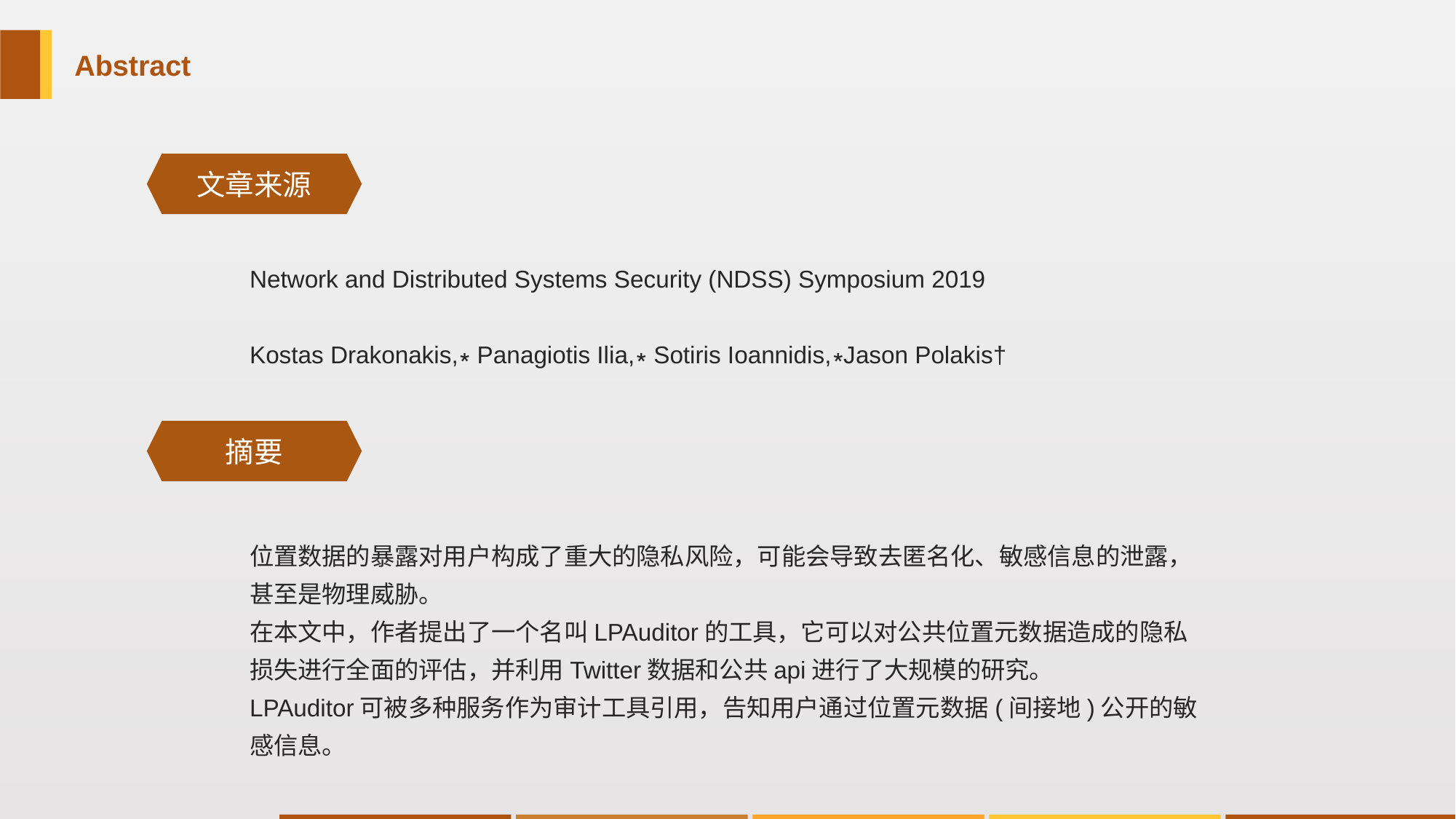

Abstract

文章来源
Network and Distributed Systems Security (NDSS) Symposium 2019

Kostas Drakonakis,∗ Panagiotis Ilia,∗ Sotiris Ioannidis,∗Jason Polakis†

摘要
位置数据的暴露对用户构成了重大的隐私风险，可能会导致去匿名化、敏感信息的泄露，甚至是物理威胁。
在本文中，作者提出了一个名叫LPAuditor的工具，它可以对公共位置元数据造成的隐私损失进行全面的评估，并利用Twitter数据和公共api进行了大规模的研究。
LPAuditor可被多种服务作为审计工具引用，告知用户通过位置元数据(间接地)公开的敏感信息。